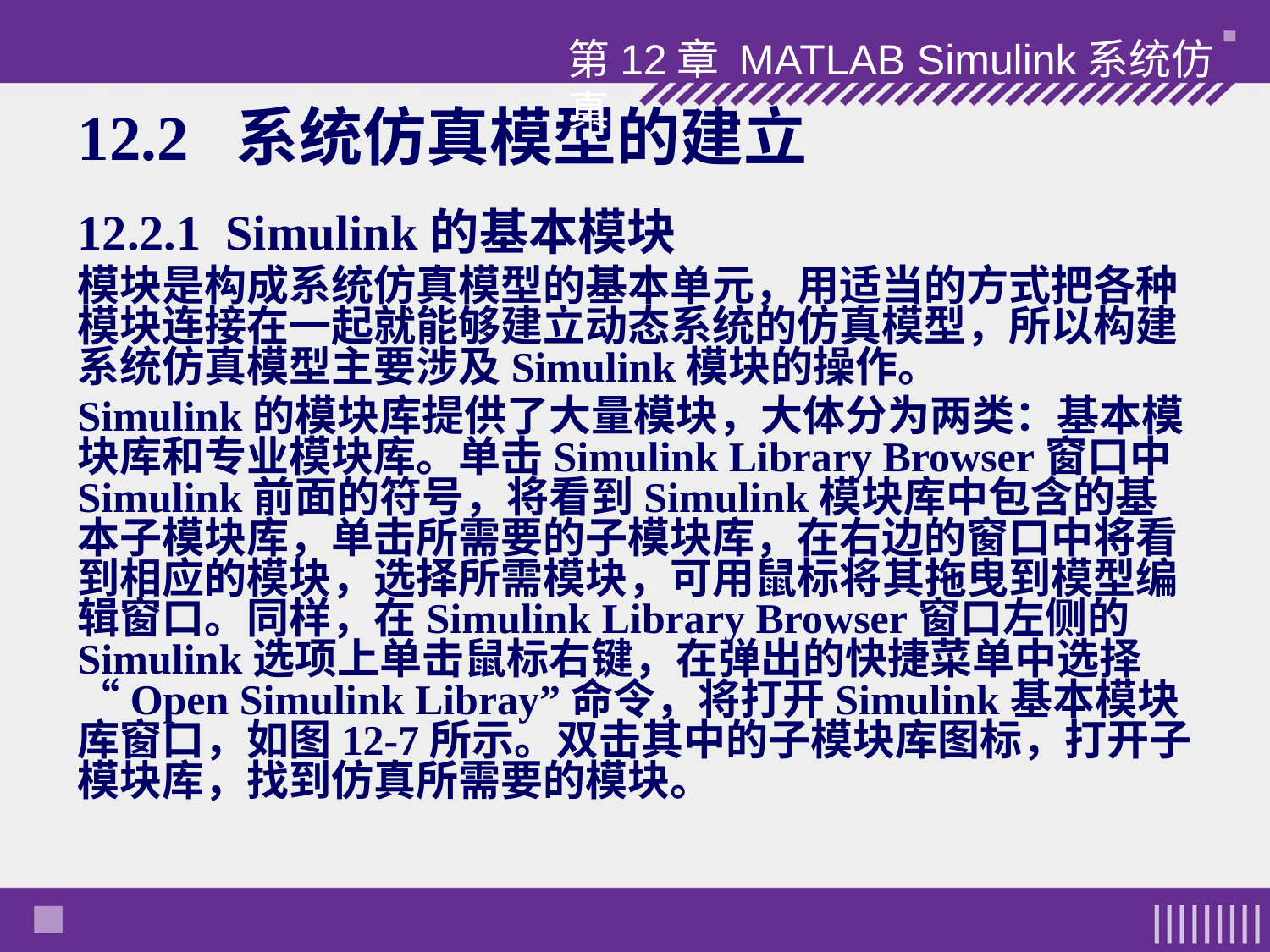

第12章 MATLAB Simulink系统仿真
# 12.2  系统仿真模型的建立
12.2.1  Simulink的基本模块
模块是构成系统仿真模型的基本单元，用适当的方式把各种模块连接在一起就能够建立动态系统的仿真模型，所以构建系统仿真模型主要涉及Simulink模块的操作。
Simulink的模块库提供了大量模块，大体分为两类：基本模块库和专业模块库。单击Simulink Library Browser窗口中Simulink前面的符号，将看到Simulink模块库中包含的基本子模块库，单击所需要的子模块库，在右边的窗口中将看到相应的模块，选择所需模块，可用鼠标将其拖曳到模型编辑窗口。同样，在Simulink Library Browser窗口左侧的Simulink选项上单击鼠标右键，在弹出的快捷菜单中选择“Open Simulink Libray”命令，将打开Simulink基本模块库窗口，如图12-7所示。双击其中的子模块库图标，打开子模块库，找到仿真所需要的模块。